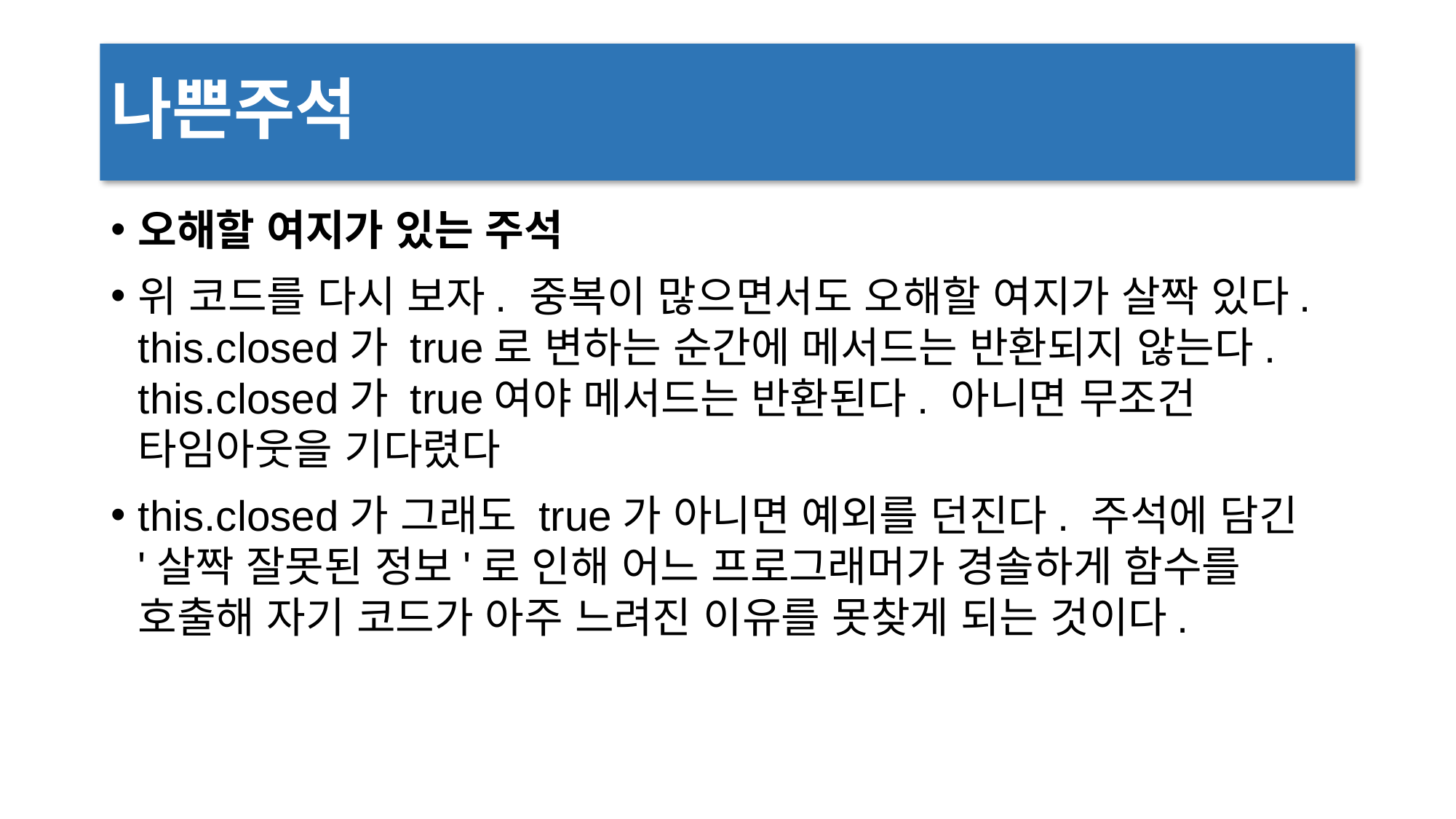

# 나쁜주석
오해할 여지가 있는 주석
위 코드를 다시 보자. 중복이 많으면서도 오해할 여지가 살짝 있다. this.closed가 true로 변하는 순간에 메서드는 반환되지 않는다. this.closed가 true여야 메서드는 반환된다. 아니면 무조건 타임아웃을 기다렸다
this.closed가 그래도 true가 아니면 예외를 던진다. 주석에 담긴 '살짝 잘못된 정보'로 인해 어느 프로그래머가 경솔하게 함수를 호출해 자기 코드가 아주 느려진 이유를 못찾게 되는 것이다.